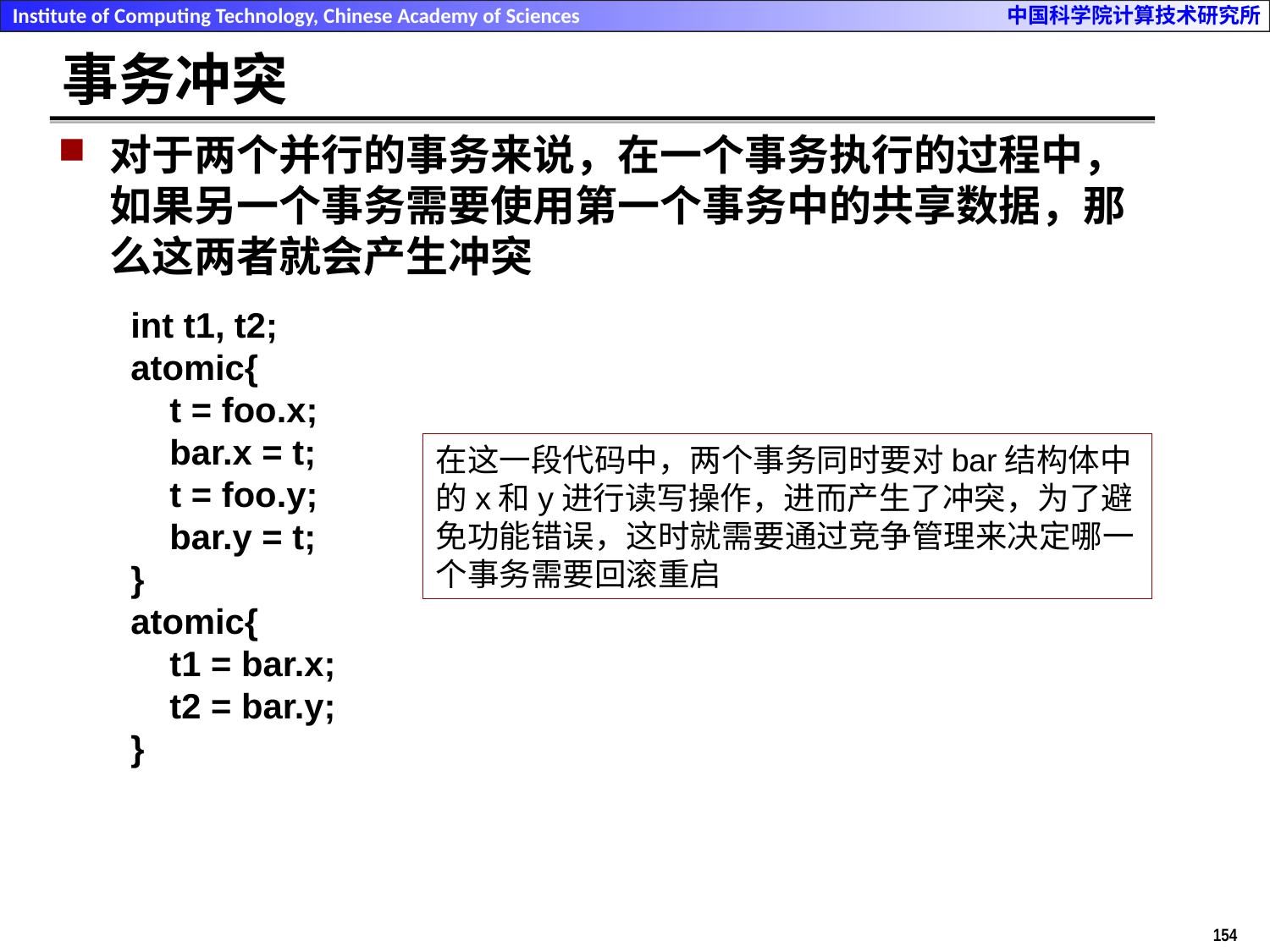

# 事务冲突
对于两个并行的事务来说，在一个事务执行的过程中，如果另一个事务需要使用第一个事务中的共享数据，那么这两者就会产生冲突
int t1, t2;
atomic{
    t = foo.x;
    bar.x = t;
    t = foo.y;
    bar.y = t;
}
atomic{
    t1 = bar.x;
    t2 = bar.y;
}
在这一段代码中，两个事务同时要对bar结构体中的x和y进行读写操作，进而产生了冲突，为了避免功能错误，这时就需要通过竞争管理来决定哪一个事务需要回滚重启